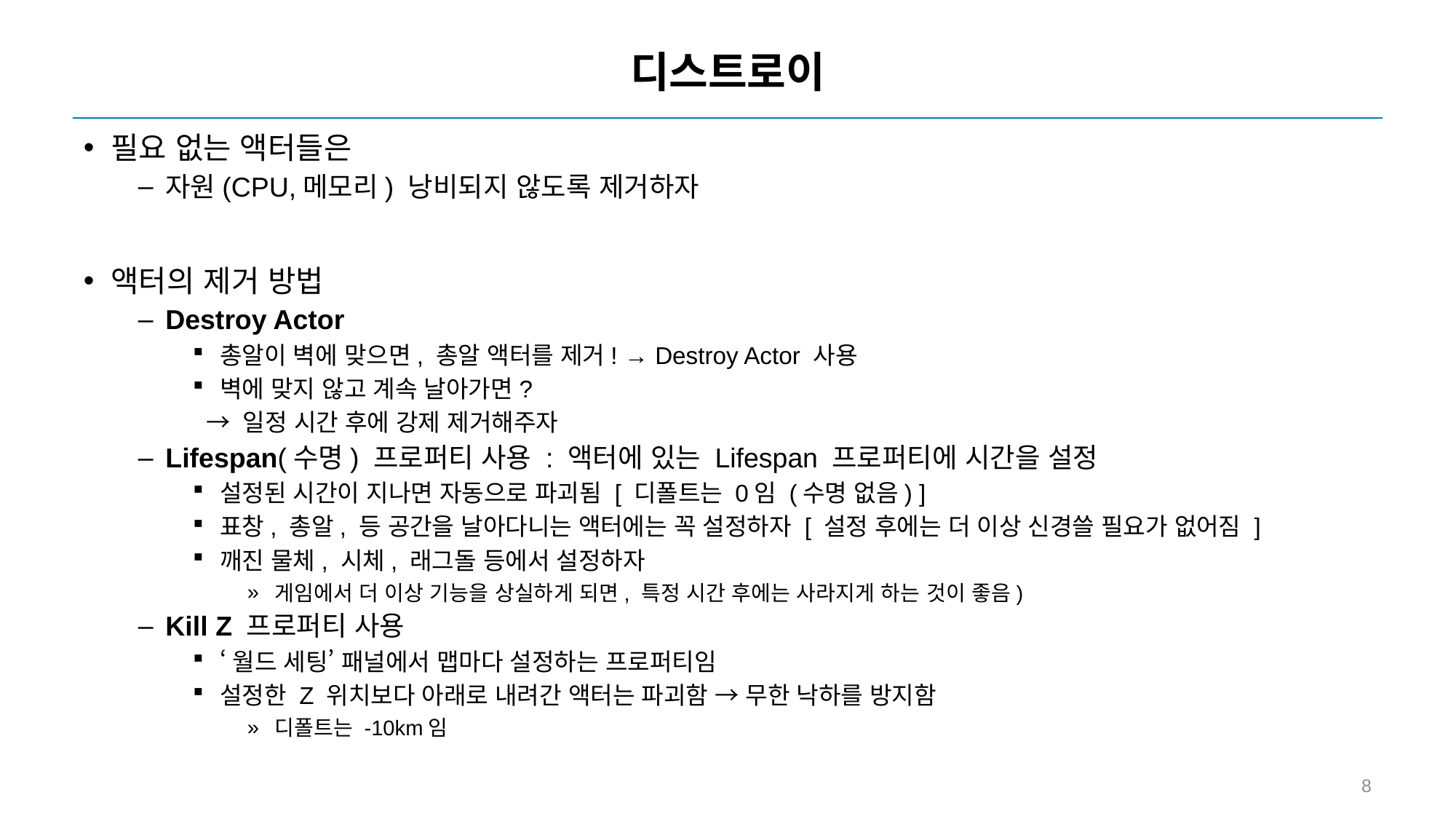

# 디스트로이
필요 없는 액터들은
자원(CPU,메모리) 낭비되지 않도록 제거하자

액터의 제거 방법
Destroy Actor
총알이 벽에 맞으면, 총알 액터를 제거! → Destroy Actor 사용
벽에 맞지 않고 계속 날아가면?
  → 일정 시간 후에 강제 제거해주자
Lifespan(수명) 프로퍼티 사용 : 액터에 있는 Lifespan 프로퍼티에 시간을 설정
설정된 시간이 지나면 자동으로 파괴됨 [ 디폴트는 0임 (수명 없음) ]
표창, 총알, 등 공간을 날아다니는 액터에는 꼭 설정하자 [ 설정 후에는 더 이상 신경쓸 필요가 없어짐 ]
깨진 물체, 시체, 래그돌 등에서 설정하자
게임에서 더 이상 기능을 상실하게 되면, 특정 시간 후에는 사라지게 하는 것이 좋음)
Kill Z 프로퍼티 사용
‘월드 세팅’ 패널에서 맵마다 설정하는 프로퍼티임
설정한 Z 위치보다 아래로 내려간 액터는 파괴함 → 무한 낙하를 방지함
디폴트는 -10km임

8